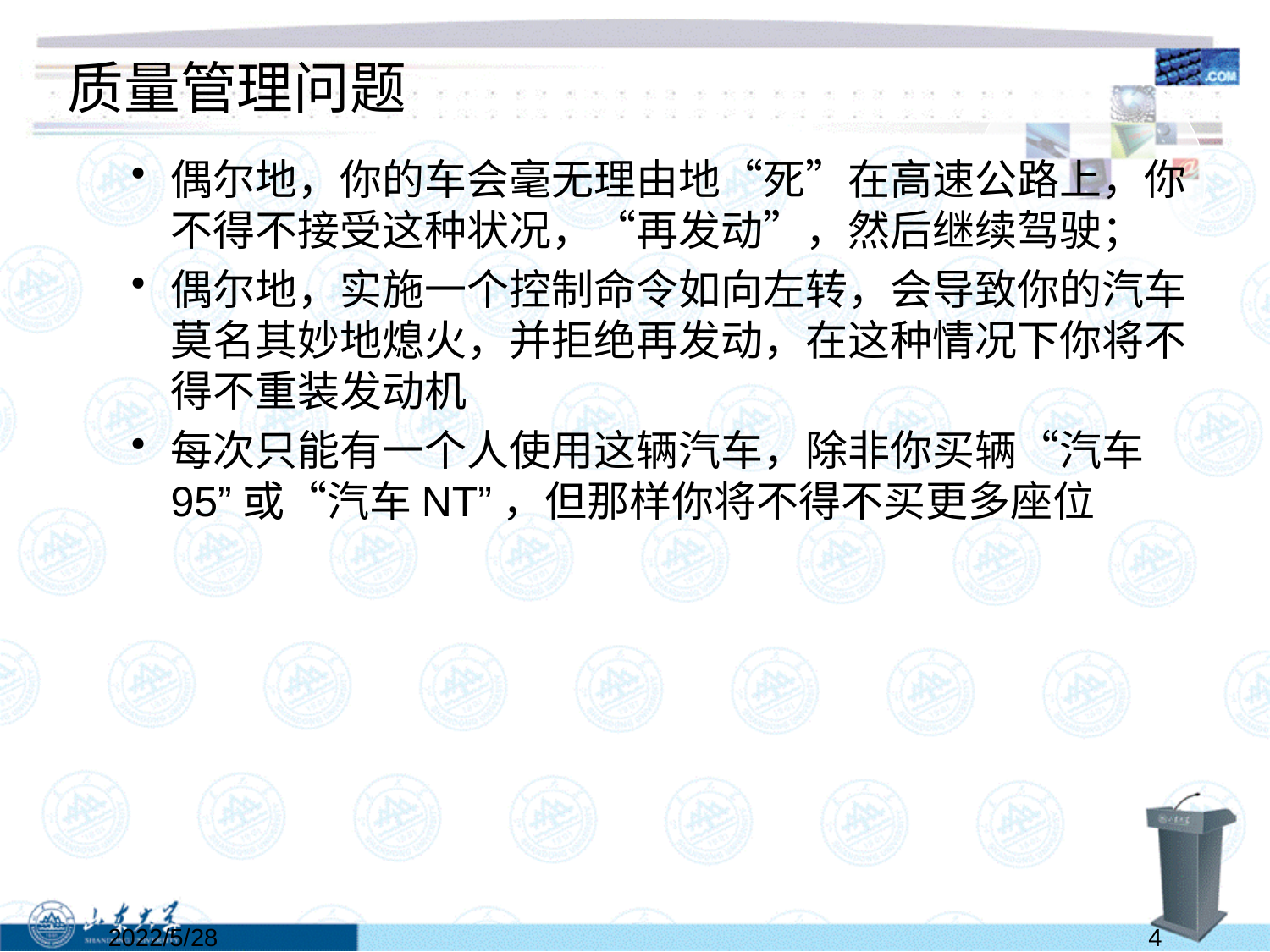

# 质量管理问题
偶尔地，你的车会毫无理由地“死”在高速公路上，你不得不接受这种状况，“再发动”，然后继续驾驶；
偶尔地，实施一个控制命令如向左转，会导致你的汽车莫名其妙地熄火，并拒绝再发动，在这种情况下你将不得不重装发动机
每次只能有一个人使用这辆汽车，除非你买辆“汽车95”或“汽车NT”，但那样你将不得不买更多座位
2022/5/28
4